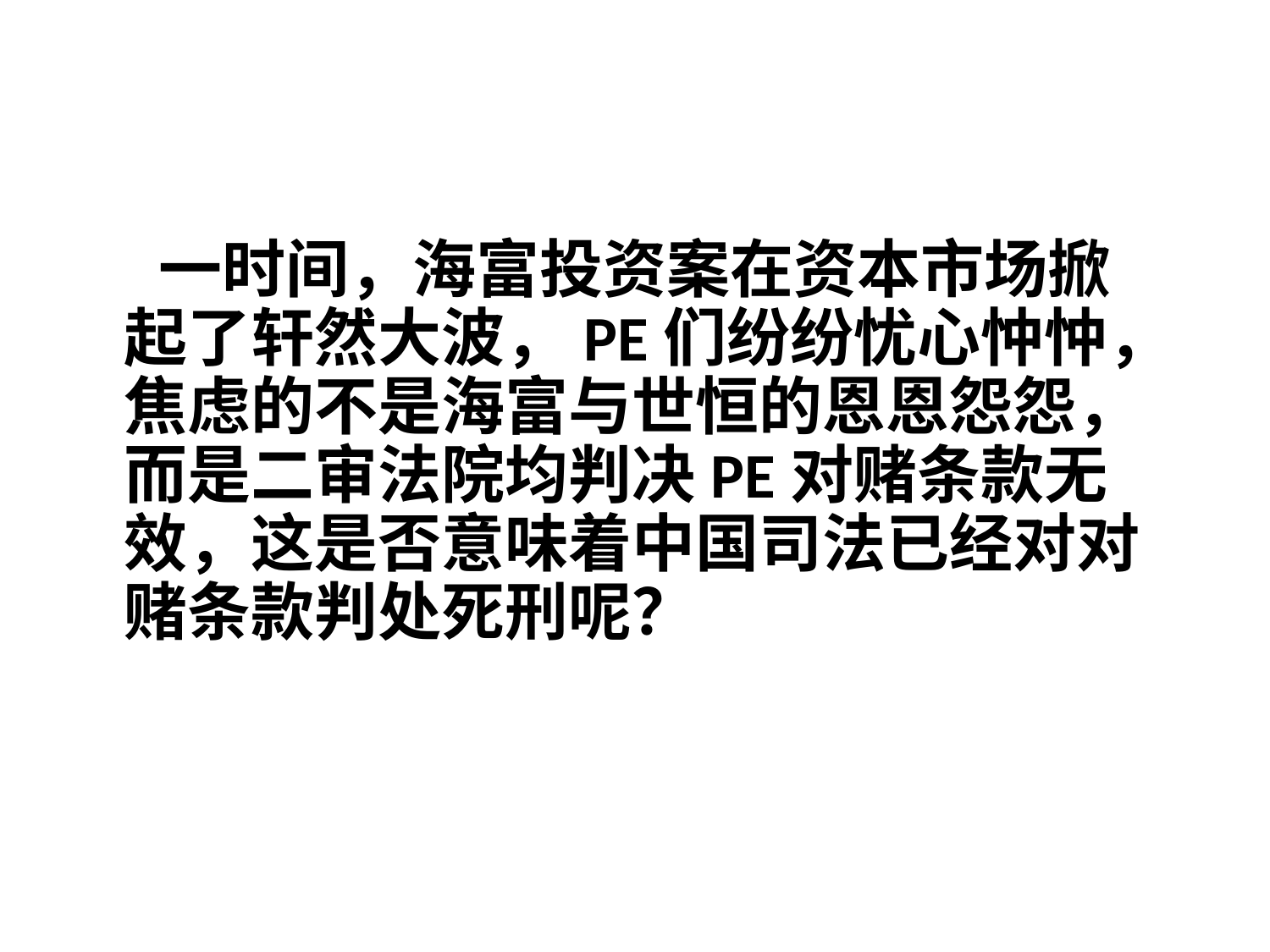

#
   一时间，海富投资案在资本市场掀起了轩然大波，PE们纷纷忧心忡忡，焦虑的不是海富与世恒的恩恩怨怨，而是二审法院均判决PE对赌条款无效，这是否意味着中国司法已经对对赌条款判处死刑呢？